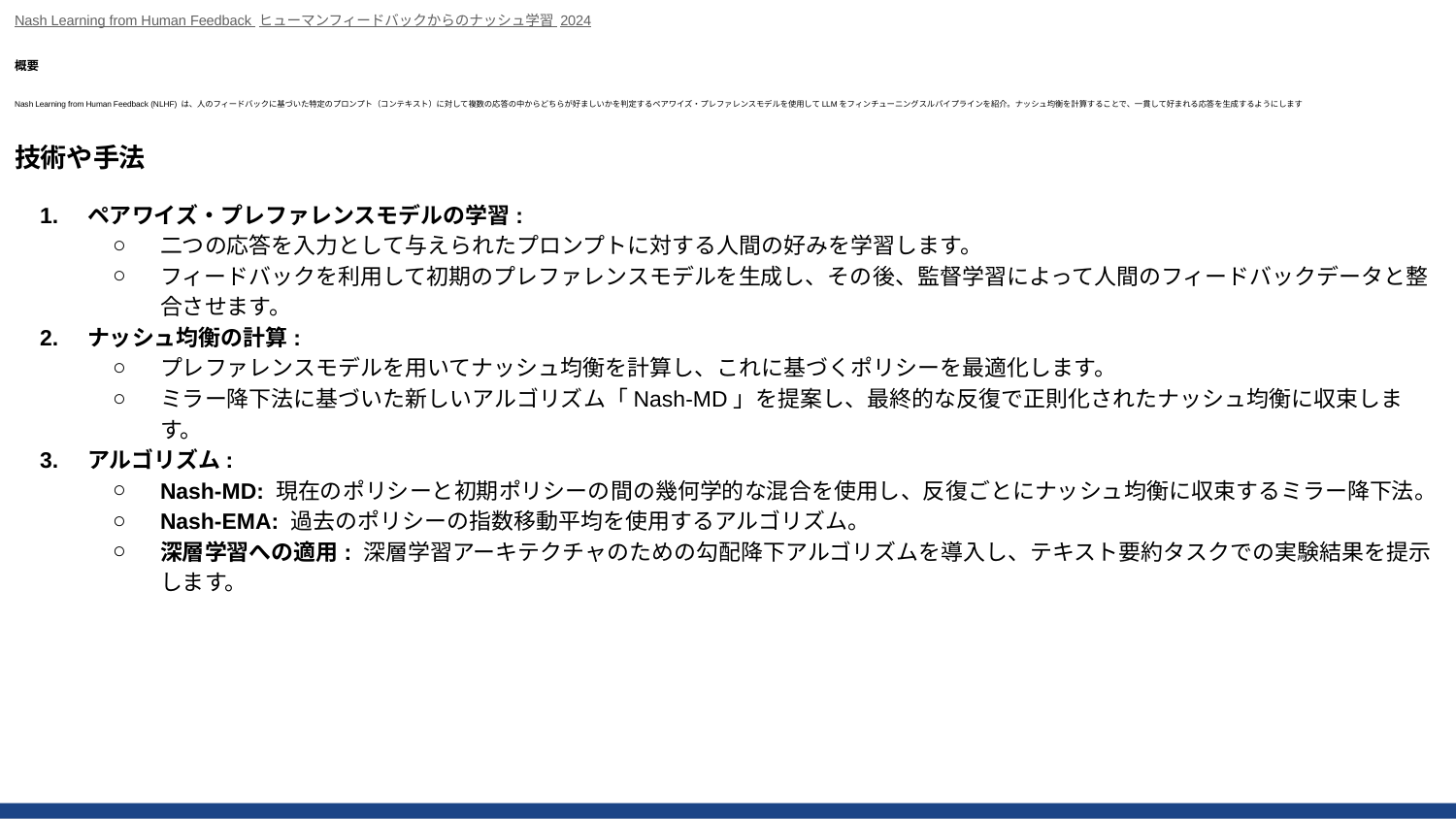

Nash Learning from Human Feedback ヒューマンフィードバックからのナッシュ学習 2024
概要
Nash Learning from Human Feedback (NLHF) は、人のフィードバックに基づいた特定のプロンプト（コンテキスト）に対して複数の応答の中からどちらが好ましいかを判定するペアワイズ・プレファレンスモデルを使用してLLMをフィンチューニングスルパイプラインを紹介。ナッシュ均衡を計算することで、一貫して好まれる応答を生成するようにします
技術や手法
ペアワイズ・プレファレンスモデルの学習:
二つの応答を入力として与えられたプロンプトに対する人間の好みを学習します。
フィードバックを利用して初期のプレファレンスモデルを生成し、その後、監督学習によって人間のフィードバックデータと整合させます。
ナッシュ均衡の計算:
プレファレンスモデルを用いてナッシュ均衡を計算し、これに基づくポリシーを最適化します。
ミラー降下法に基づいた新しいアルゴリズム「Nash-MD」を提案し、最終的な反復で正則化されたナッシュ均衡に収束します。
アルゴリズム:
Nash-MD: 現在のポリシーと初期ポリシーの間の幾何学的な混合を使用し、反復ごとにナッシュ均衡に収束するミラー降下法。
Nash-EMA: 過去のポリシーの指数移動平均を使用するアルゴリズム。
深層学習への適用: 深層学習アーキテクチャのための勾配降下アルゴリズムを導入し、テキスト要約タスクでの実験結果を提示します。